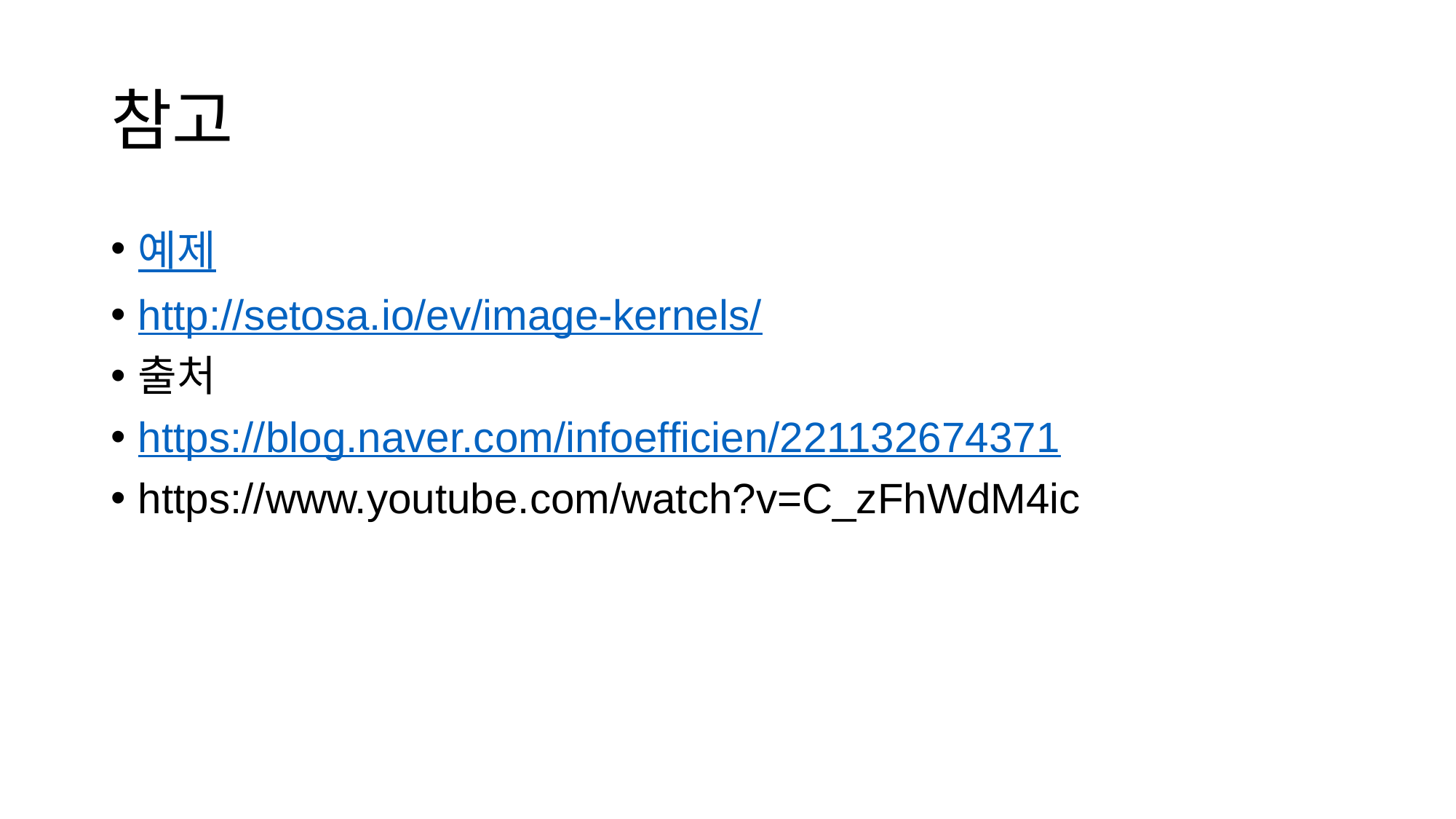

# 참고
예제
http://setosa.io/ev/image-kernels/
출처
https://blog.naver.com/infoefficien/221132674371
https://www.youtube.com/watch?v=C_zFhWdM4ic